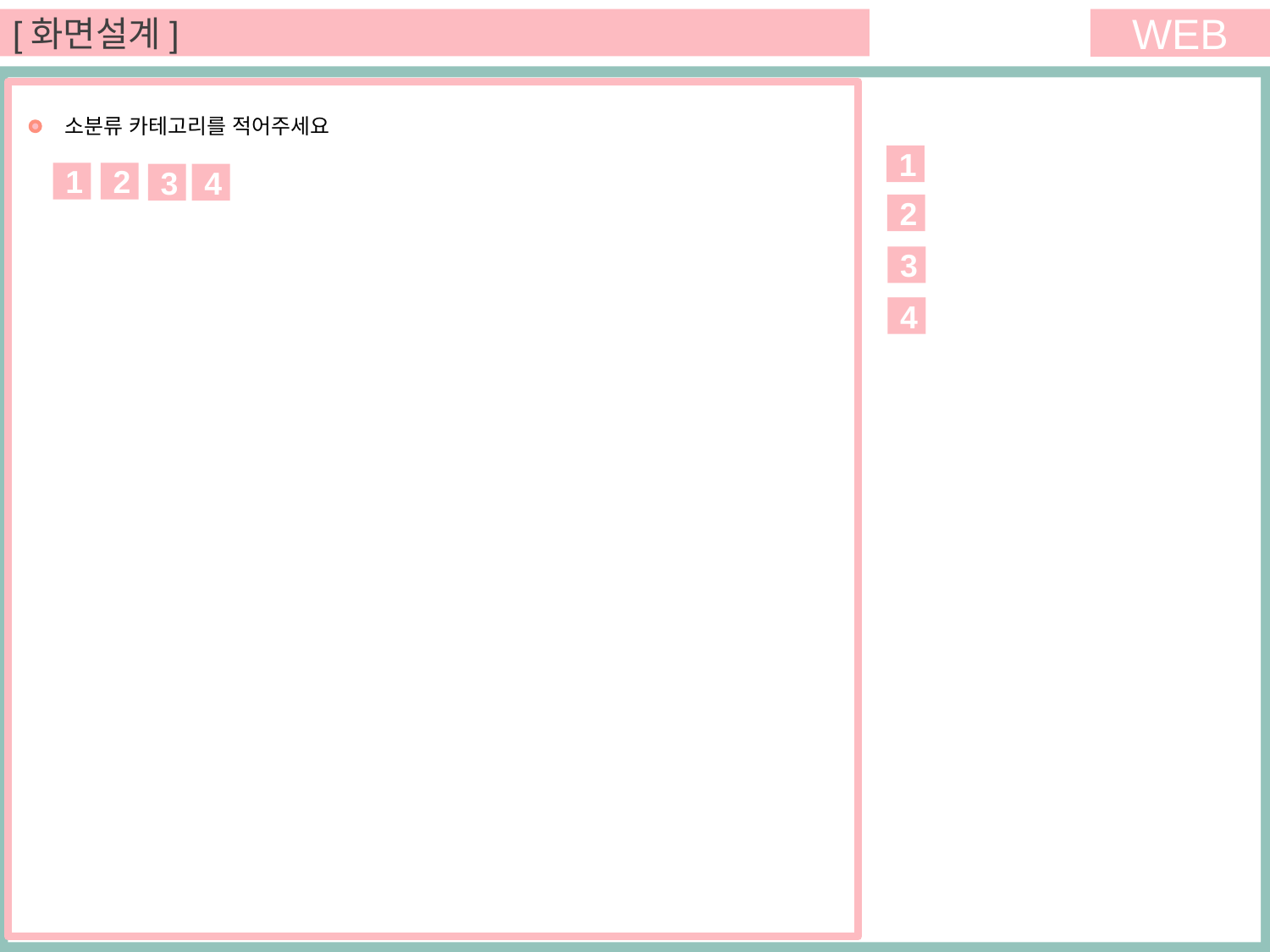

[화면설계]
WEB

 소분류 카테고리를 적어주세요

1
1
2
3
4
2
3
4